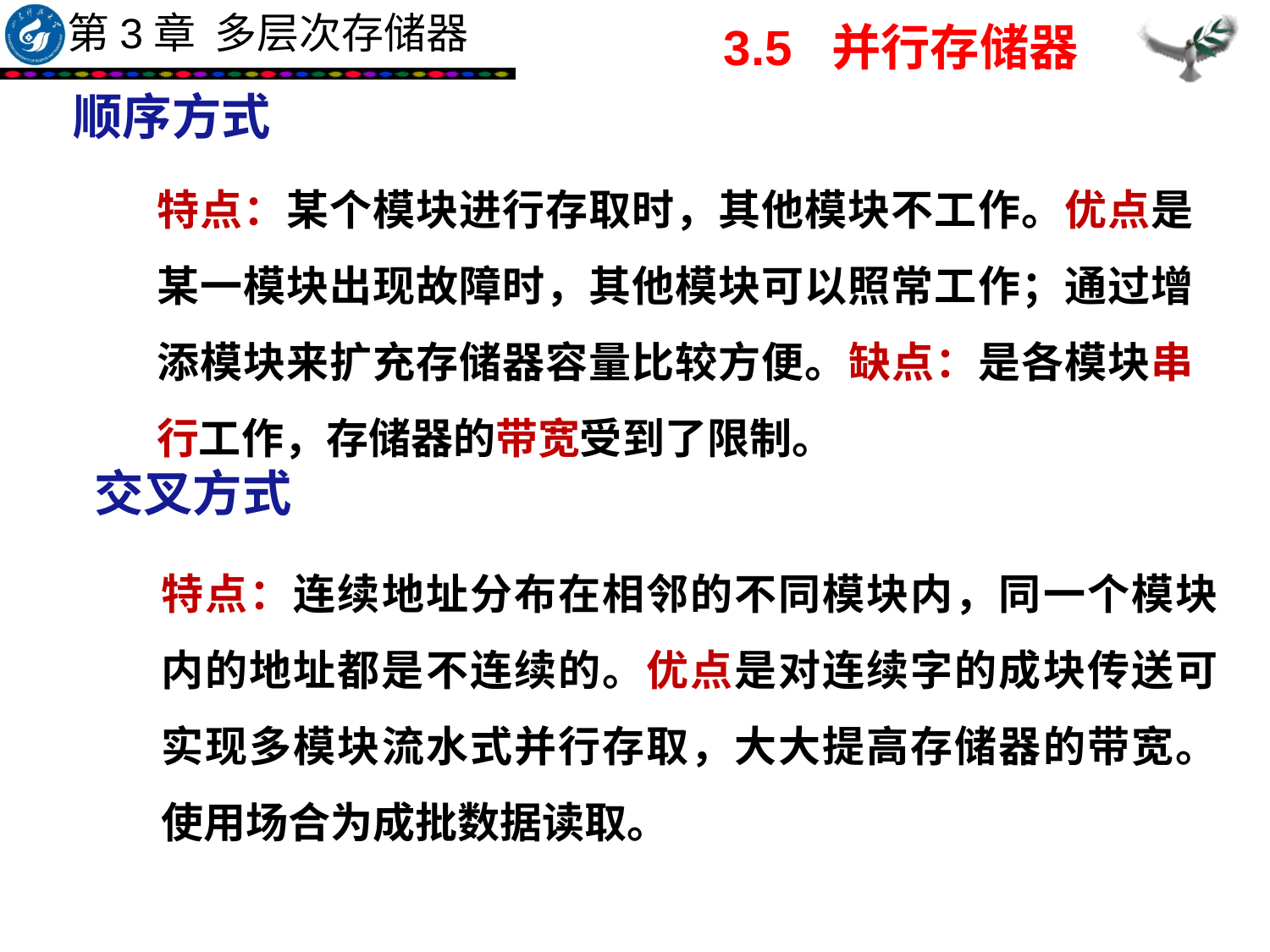

3.5  并行存储器
顺序方式
特点：某个模块进行存取时，其他模块不工作。优点是某一模块出现故障时，其他模块可以照常工作；通过增添模块来扩充存储器容量比较方便。缺点：是各模块串行工作，存储器的带宽受到了限制。
交叉方式
特点：连续地址分布在相邻的不同模块内，同一个模块内的地址都是不连续的。优点是对连续字的成块传送可实现多模块流水式并行存取，大大提高存储器的带宽。使用场合为成批数据读取。